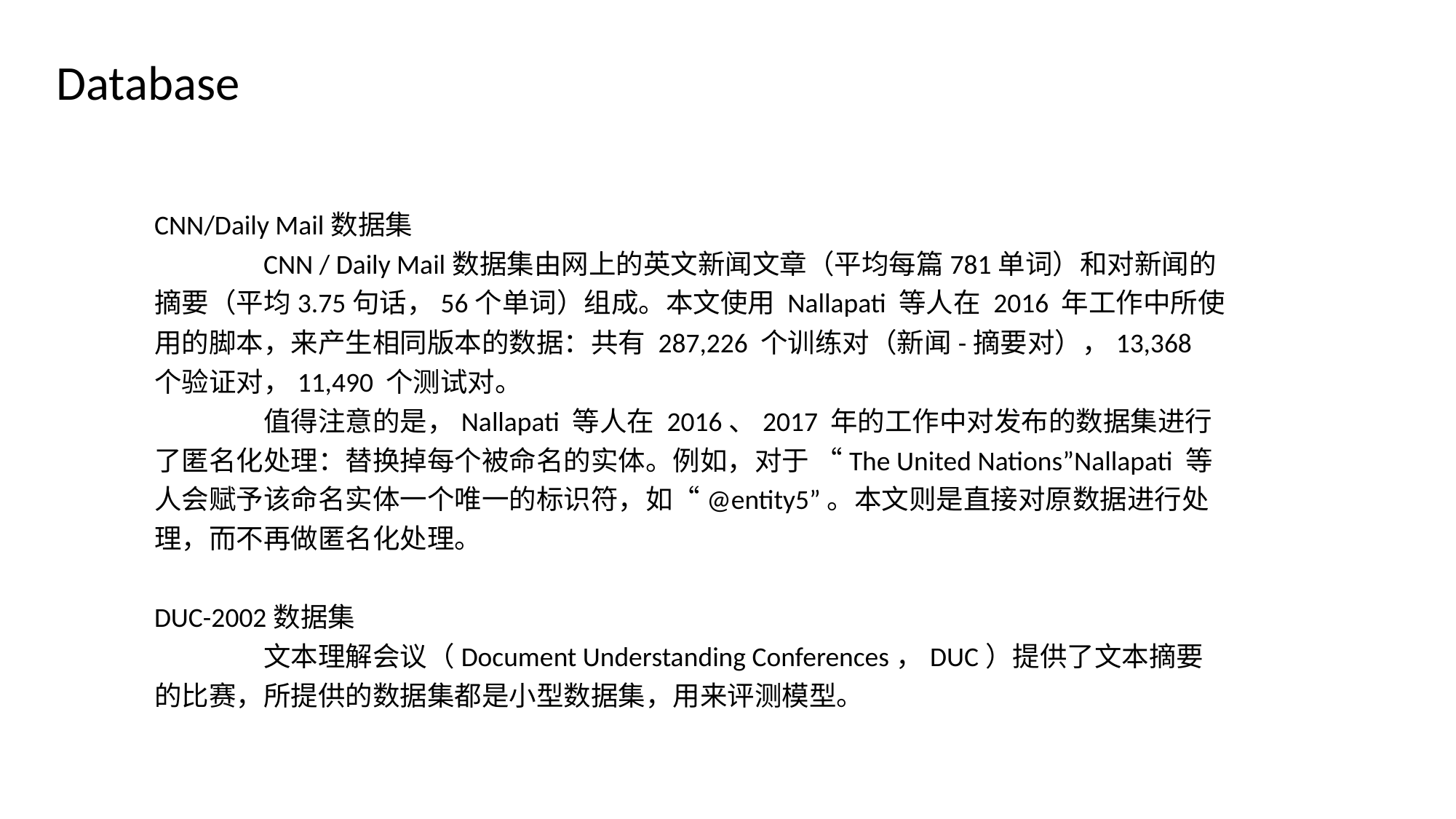

Database
CNN/Daily Mail数据集
	CNN / Daily Mail数据集由网上的英文新闻文章（平均每篇781单词）和对新闻的摘要（平均3.75句话，56个单词）组成。本文使用 Nallapati 等人在 2016 年工作中所使用的脚本，来产生相同版本的数据：共有 287,226 个训练对（新闻-摘要对），13,368 个验证对，11,490 个测试对。
	值得注意的是，Nallapati 等人在 2016、2017 年的工作中对发布的数据集进行了匿名化处理：替换掉每个被命名的实体。例如，对于 “The United Nations”Nallapati 等人会赋予该命名实体一个唯一的标识符，如“@entity5”。本文则是直接对原数据进行处理，而不再做匿名化处理。

DUC-2002数据集
	文本理解会议（Document Understanding Conferences，DUC）提供了文本摘要的比赛，所提供的数据集都是小型数据集，用来评测模型。